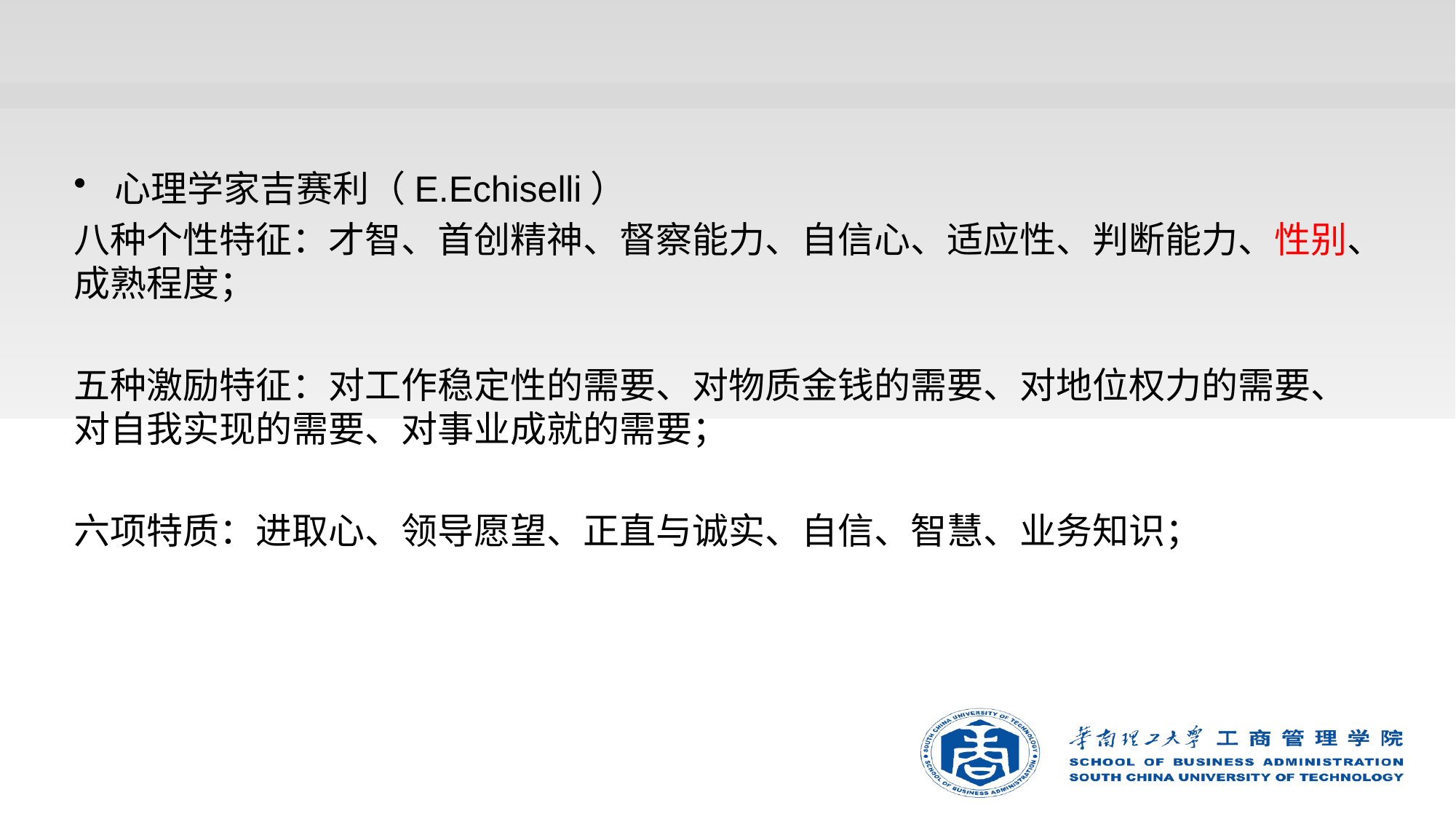

#
心理学家吉赛利（E.Echiselli）
八种个性特征：才智、首创精神、督察能力、自信心、适应性、判断能力、性别、成熟程度；

五种激励特征：对工作稳定性的需要、对物质金钱的需要、对地位权力的需要、对自我实现的需要、对事业成就的需要；

六项特质：进取心、领导愿望、正直与诚实、自信、智慧、业务知识；